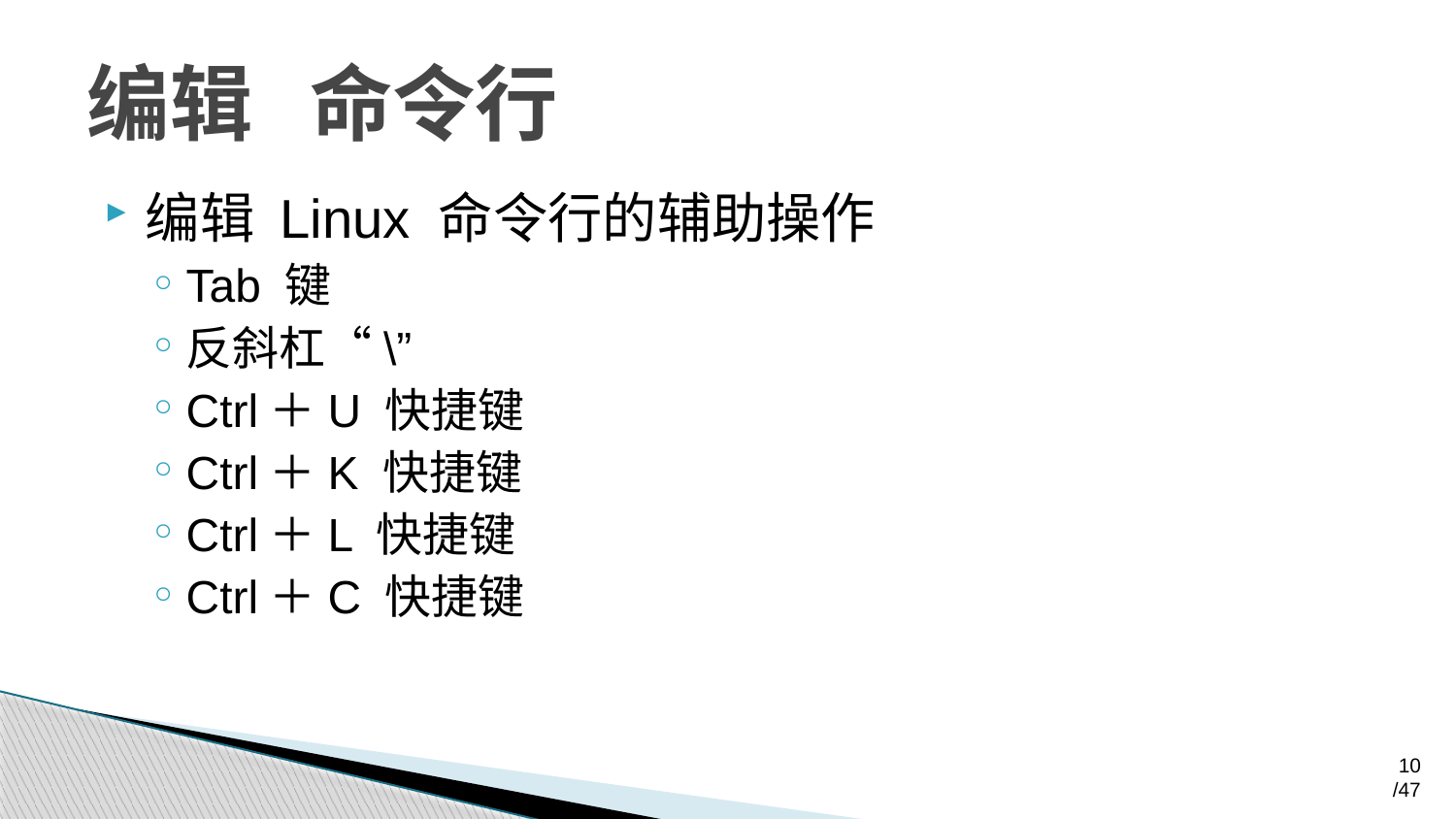

# 编辑   命令行
编辑 Linux 命令行的辅助操作
Tab 键
反斜杠“\”
Ctrl＋U 快捷键
Ctrl＋K 快捷键
Ctrl＋L 快捷键
Ctrl＋C 快捷键
10/47